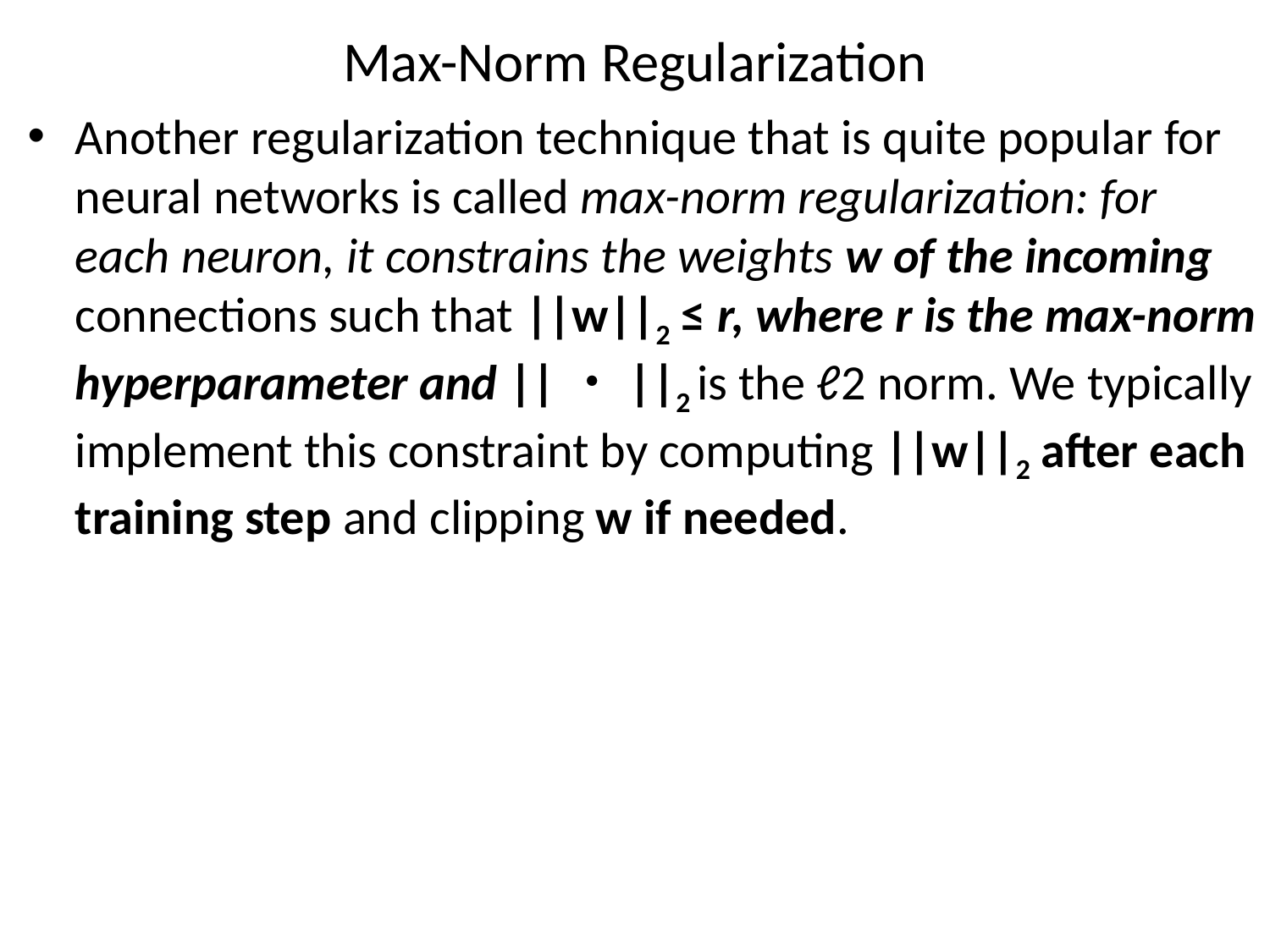

# Max-Norm Regularization
Another regularization technique that is quite popular for neural networks is called max-norm regularization: for each neuron, it constrains the weights w of the incoming connections such that ||w||2 ≤ r, where r is the max-norm hyperparameter and ||・||2 is the ℓ2 norm. We typically implement this constraint by computing ||w||2 after each training step and clipping w if needed.